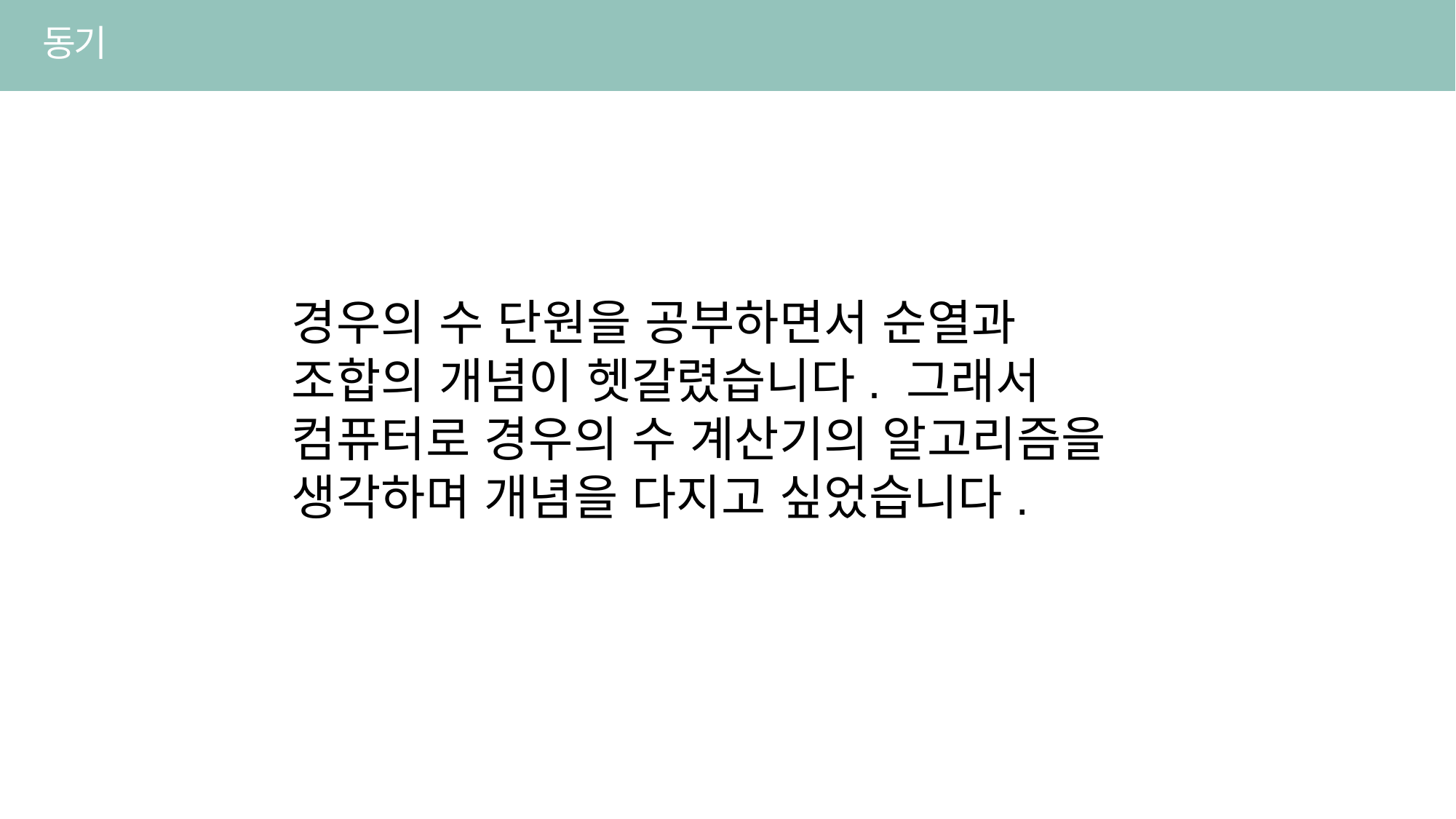

동기
경우의 수 단원을 공부하면서 순열과 조합의 개념이 헷갈렸습니다. 그래서 컴퓨터로 경우의 수 계산기의 알고리즘을 생각하며 개념을 다지고 싶었습니다.